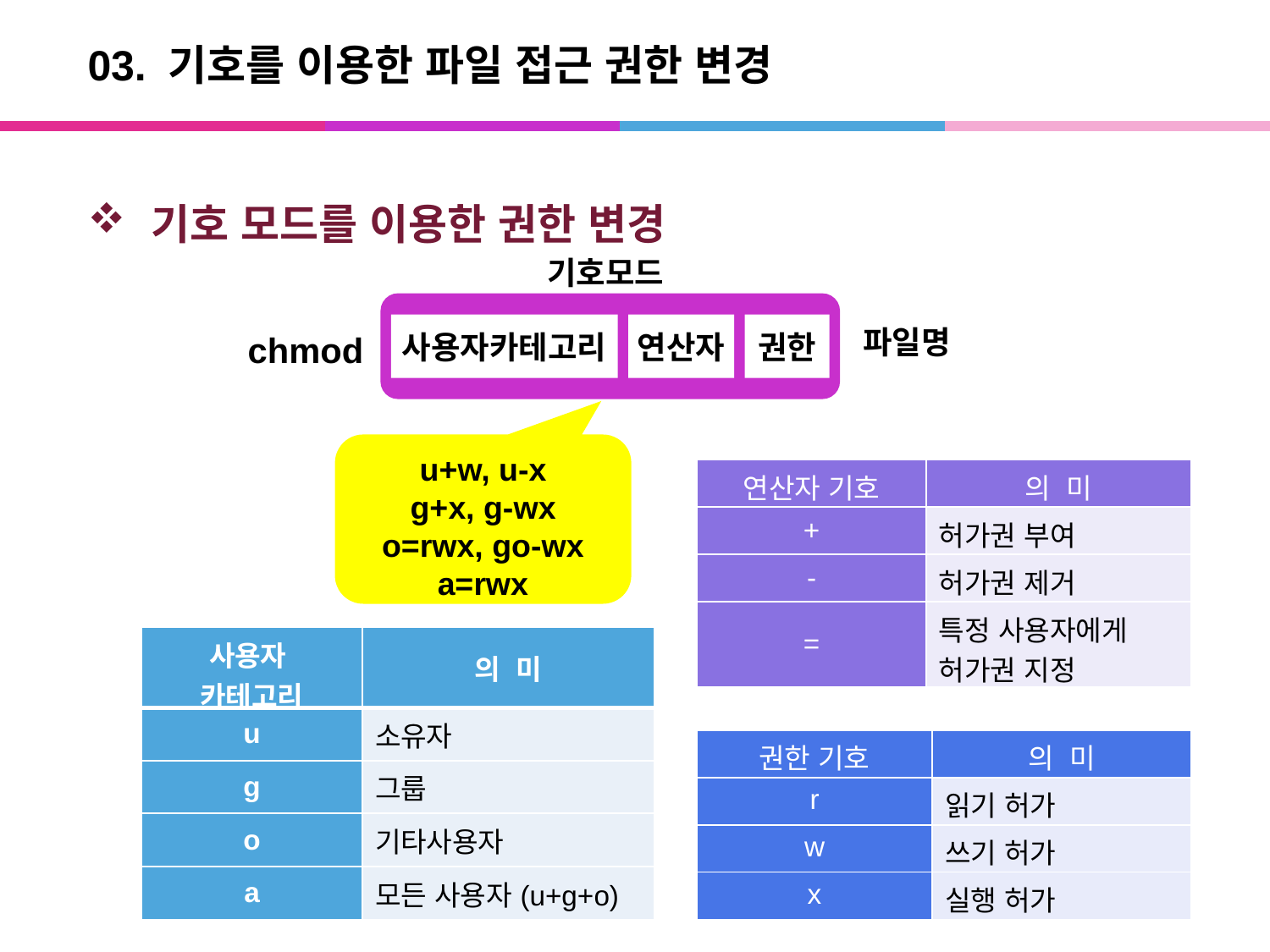

# 03. 기호를 이용한 파일 접근 권한 변경
기호 모드를 이용한 권한 변경

기호모드

사용자카테고리
연산자
권한
파일명
chmod
u+w, u-x
g+x, g-wx
o=rwx, go-wx
a=rwx
| 연산자 기호 | 의 미 |
| --- | --- |
| + | 허가권 부여 |
| - | 허가권 제거 |
| = | 특정 사용자에게 허가권 지정 |
| 사용자 카테고리 | 의 미 |
| --- | --- |
| u | 소유자 |
| g | 그룹 |
| o | 기타사용자 |
| a | 모든 사용자(u+g+o) |
| 권한 기호 | 의 미 |
| --- | --- |
| r | 읽기 허가 |
| w | 쓰기 허가 |
| x | 실행 허가 |